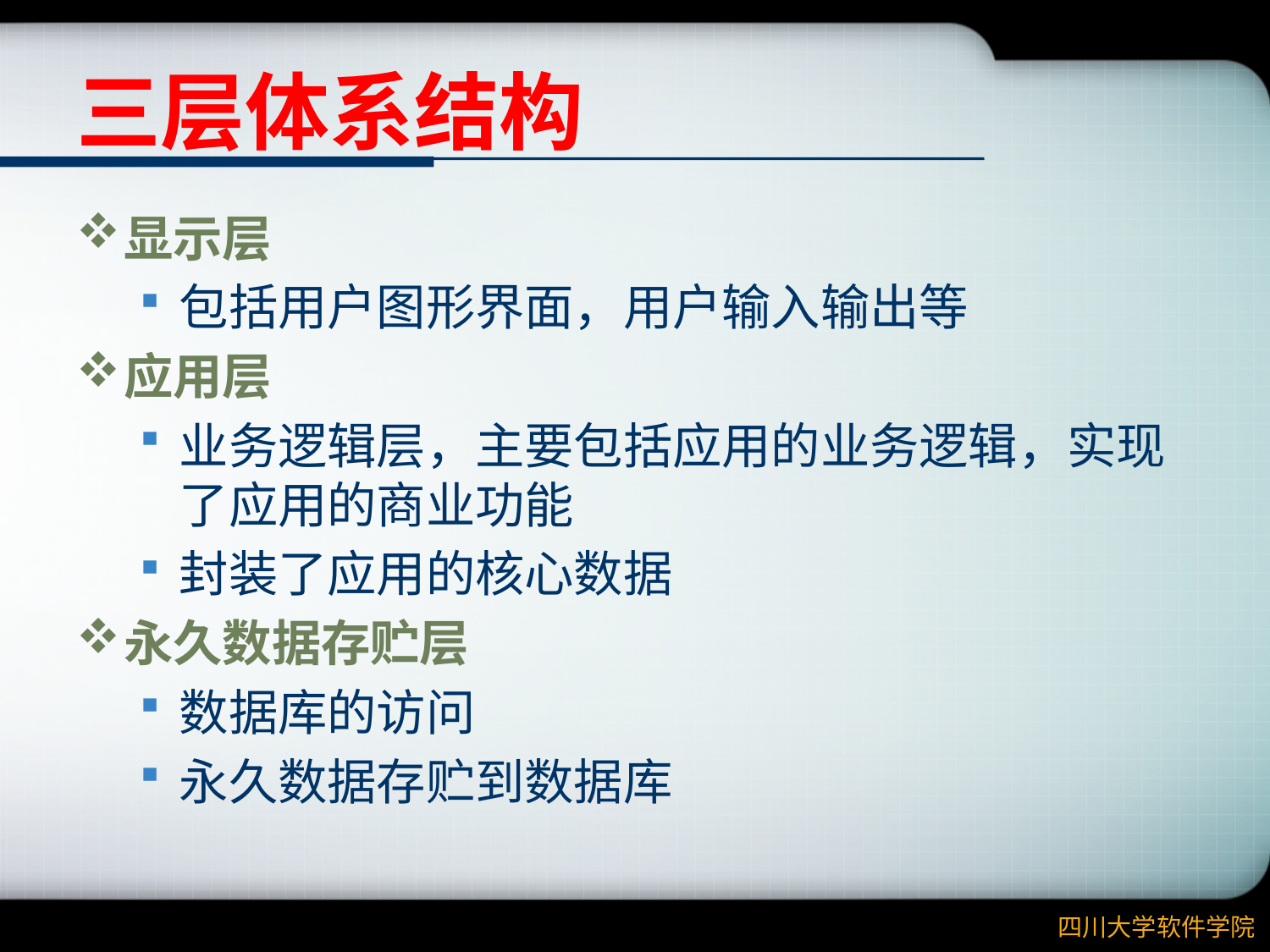

# 三层体系结构
显示层
包括用户图形界面，用户输入输出等
应用层
业务逻辑层，主要包括应用的业务逻辑，实现了应用的商业功能
封装了应用的核心数据
永久数据存贮层
数据库的访问
永久数据存贮到数据库